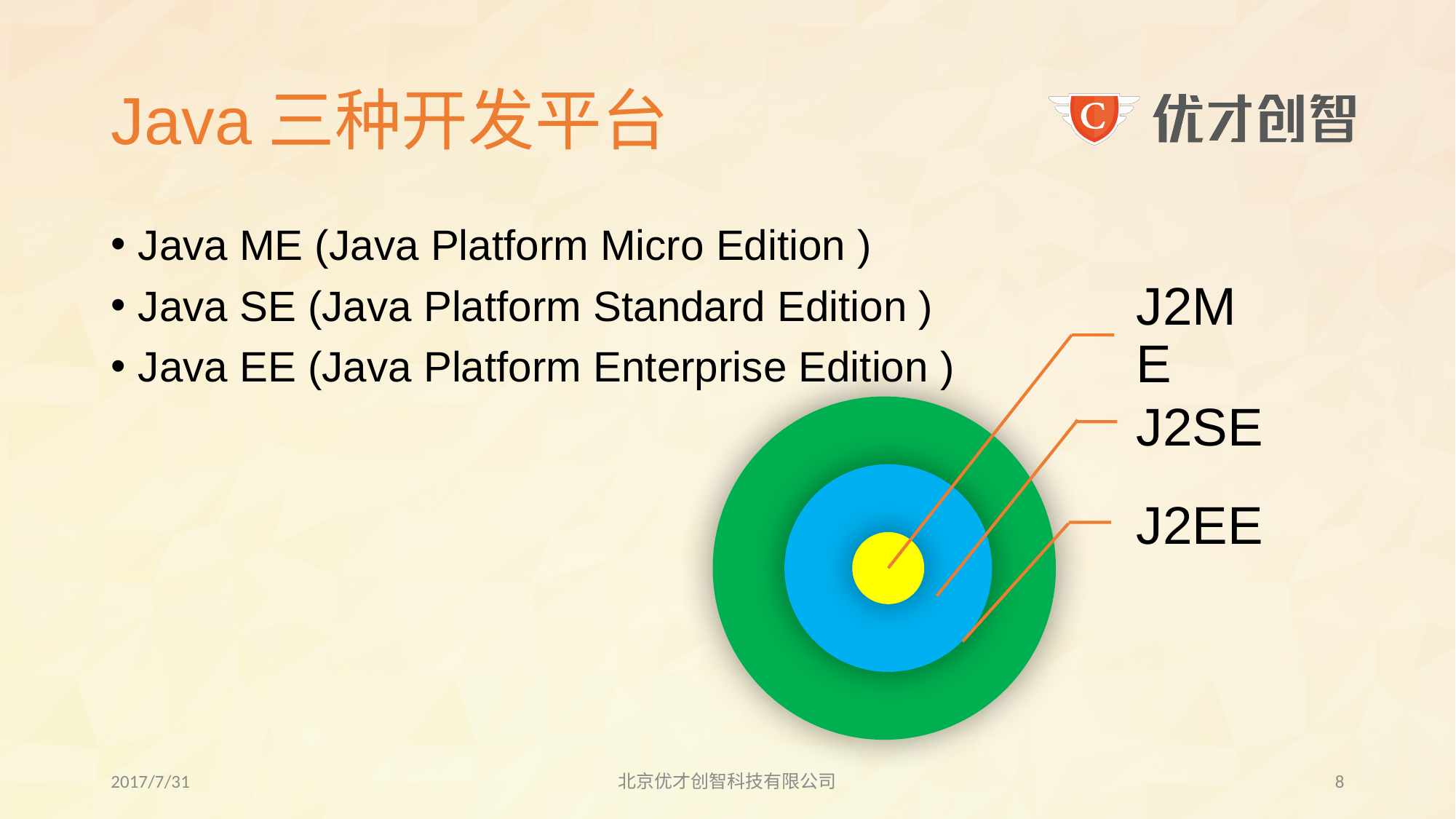

# Java三种开发平台
Java ME (Java Platform Micro Edition )
Java SE (Java Platform Standard Edition )
Java EE (Java Platform Enterprise Edition )

J2ME
J2SE
J2EE
2017/7/31
北京优才创智科技有限公司
8